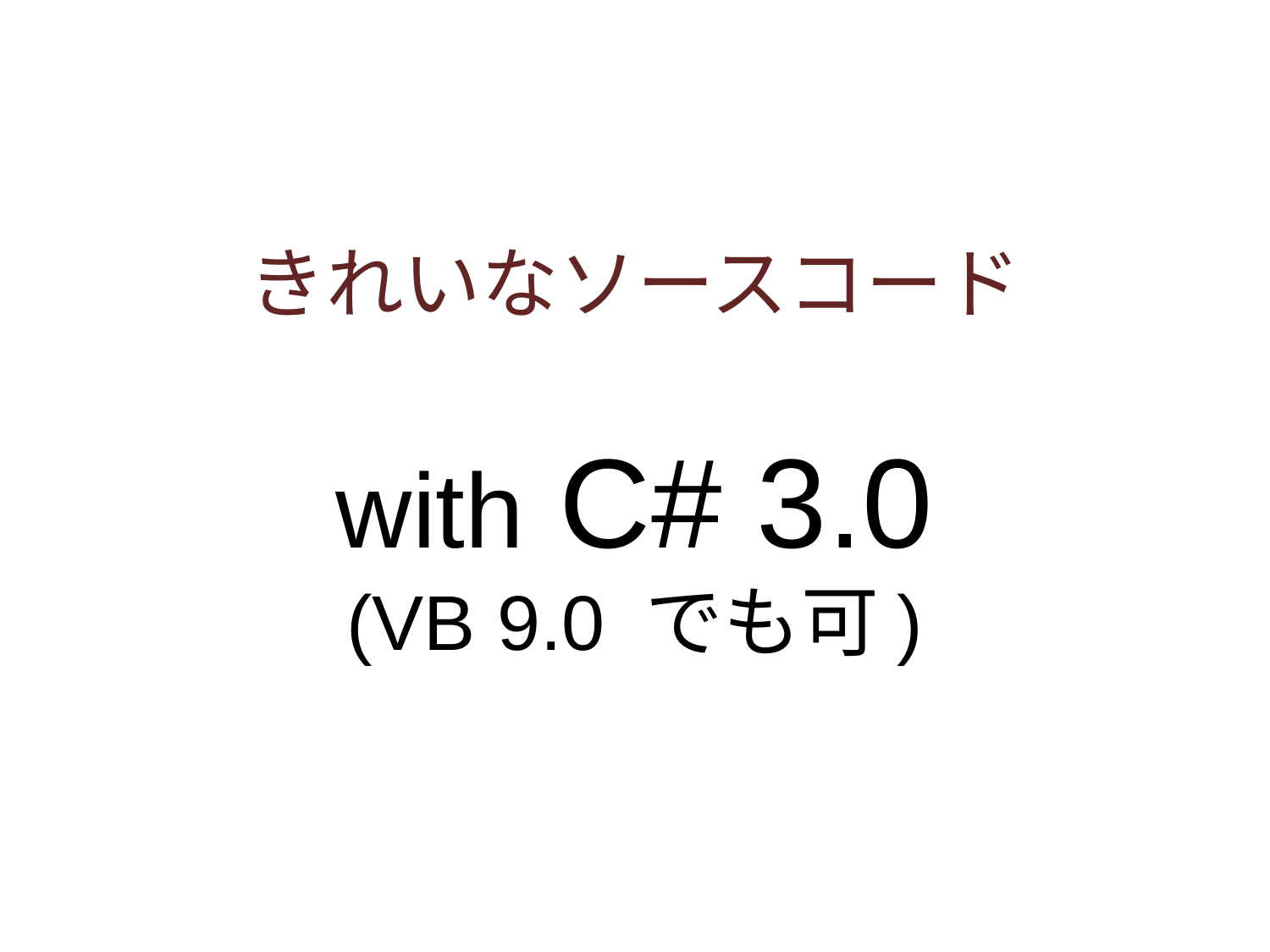

# きれいなソースコード with C# 3.0 (VB 9.0 でも可)